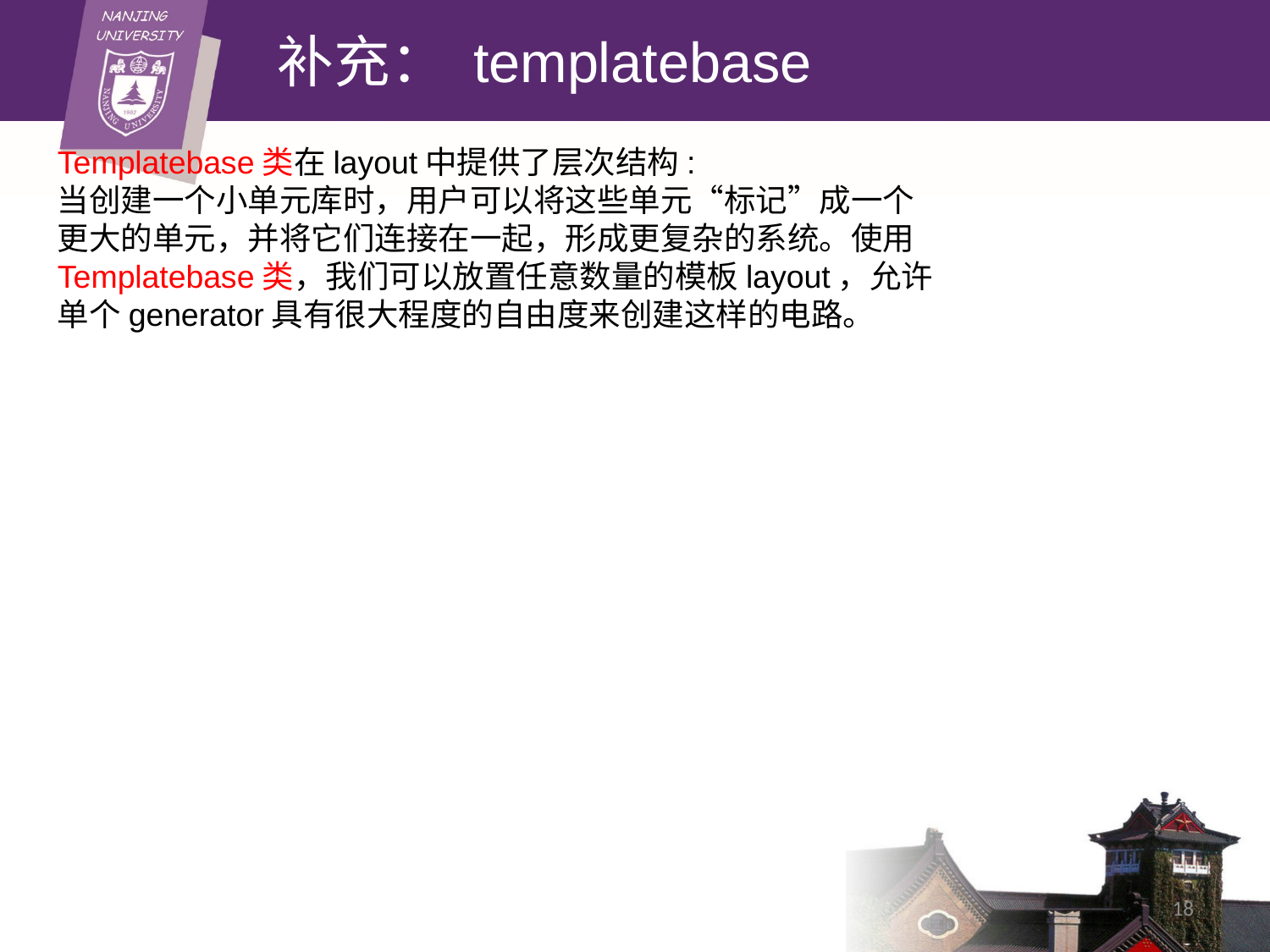

# 补充： templatebase
Templatebase类在layout中提供了层次结构:
当创建一个小单元库时，用户可以将这些单元“标记”成一个更大的单元，并将它们连接在一起，形成更复杂的系统。使用Templatebase类，我们可以放置任意数量的模板layout，允许单个generator具有很大程度的自由度来创建这样的电路。
18